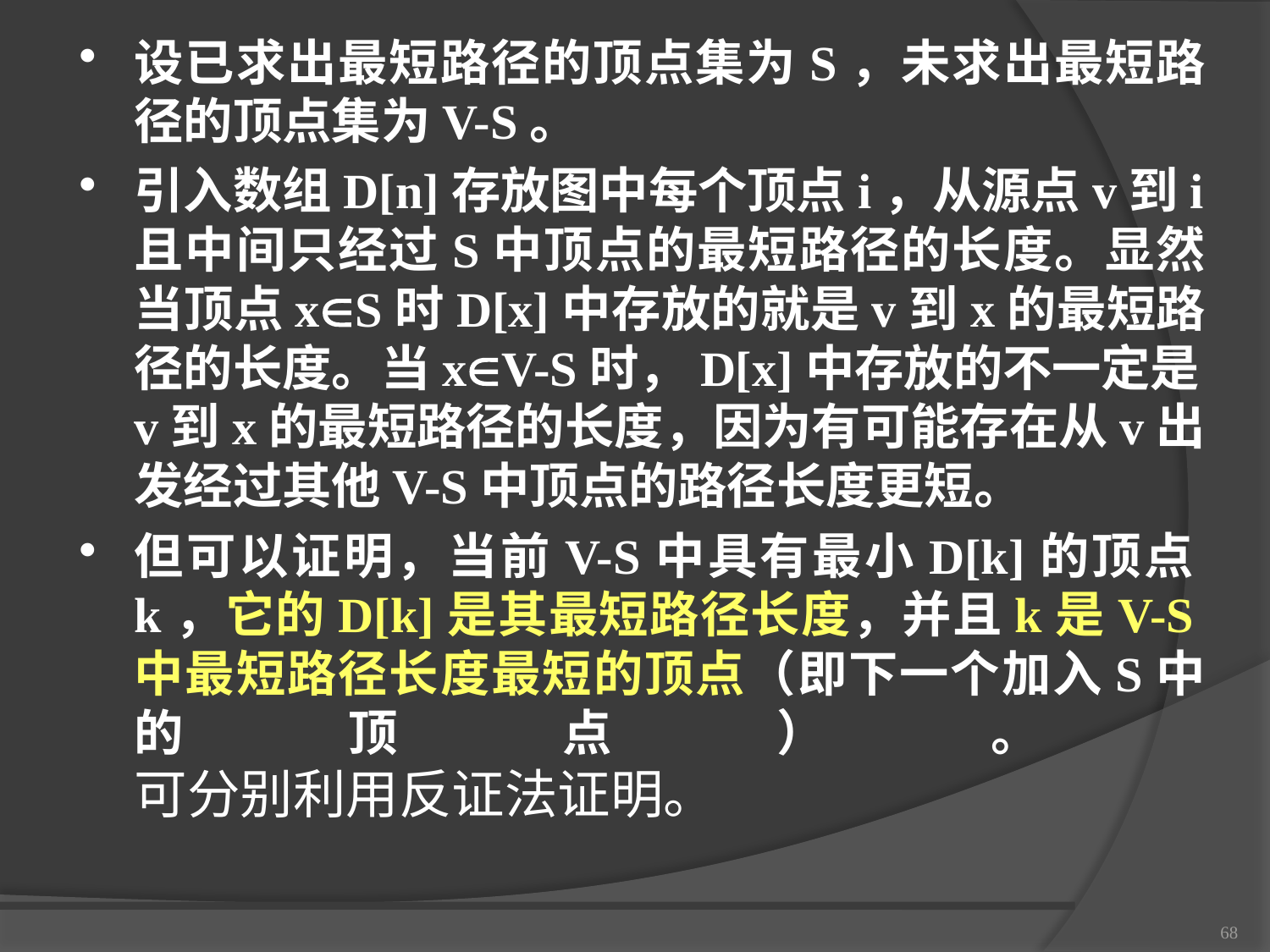

设已求出最短路径的顶点集为S，未求出最短路径的顶点集为V-S。
引入数组D[n]存放图中每个顶点i，从源点v到i且中间只经过S中顶点的最短路径的长度。显然当顶点x∈S时D[x]中存放的就是v到x的最短路径的长度。当x∈V-S时，D[x]中存放的不一定是v到x的最短路径的长度，因为有可能存在从v出发经过其他V-S中顶点的路径长度更短。
但可以证明，当前V-S中具有最小D[k]的顶点k，它的D[k]是其最短路径长度，并且k是V-S中最短路径长度最短的顶点（即下一个加入S中的顶点）。
可分别利用反证法证明。
68